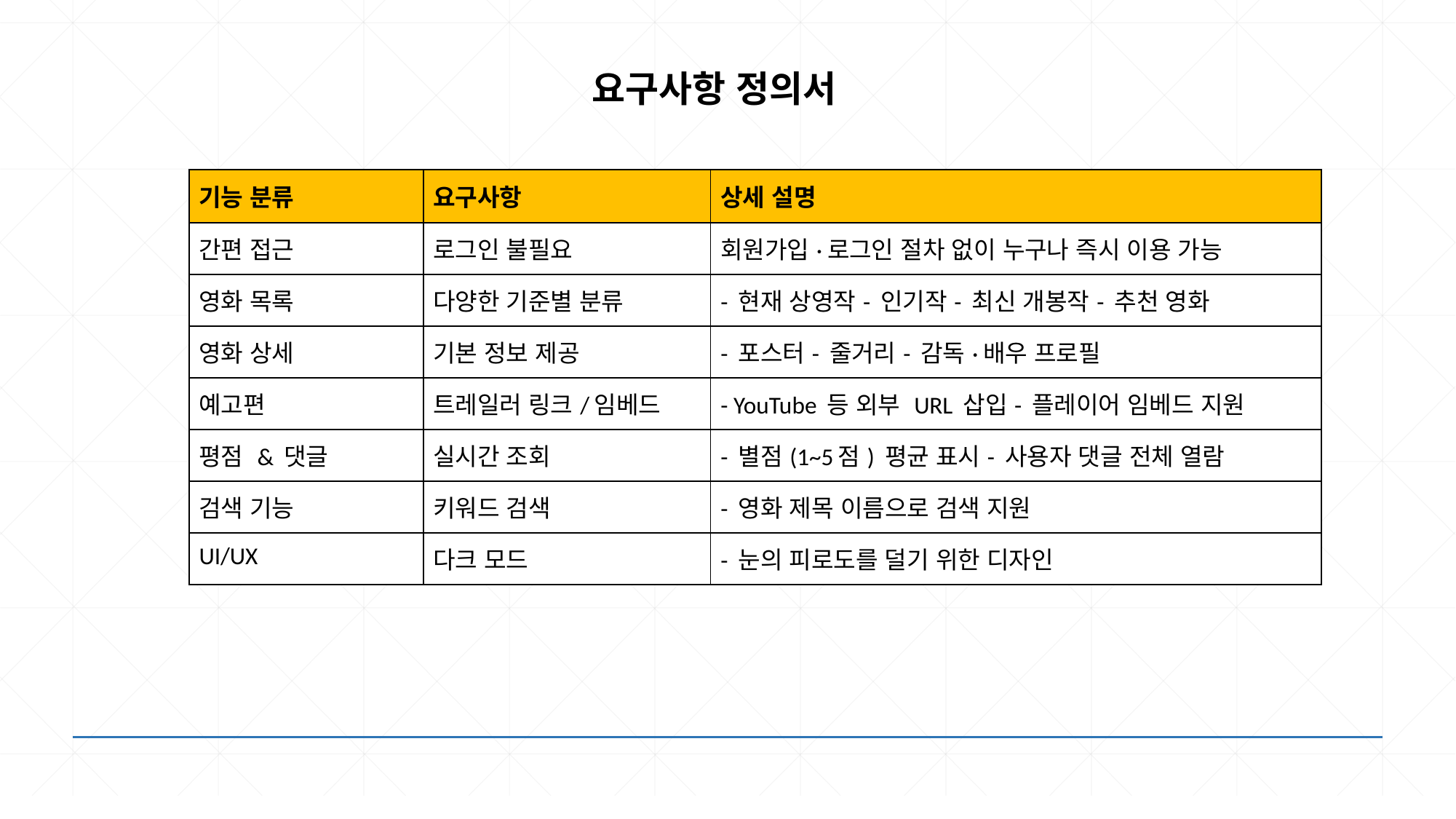

# 요구사항 정의서
| 기능 분류 | 요구사항 | 상세 설명 |
| --- | --- | --- |
| 간편 접근 | 로그인 불필요 | 회원가입·로그인 절차 없이 누구나 즉시 이용 가능 |
| 영화 목록 | 다양한 기준별 분류 | - 현재 상영작- 인기작- 최신 개봉작- 추천 영화 |
| 영화 상세 | 기본 정보 제공 | - 포스터- 줄거리- 감독·배우 프로필 |
| 예고편 | 트레일러 링크/임베드 | - YouTube 등 외부 URL 삽입- 플레이어 임베드 지원 |
| 평점 & 댓글 | 실시간 조회 | - 별점(1~5점) 평균 표시- 사용자 댓글 전체 열람 |
| 검색 기능 | 키워드 검색 | - 영화 제목 이름으로 검색 지원 |
| UI/UX | 다크 모드 | - 눈의 피로도를 덜기 위한 디자인 |